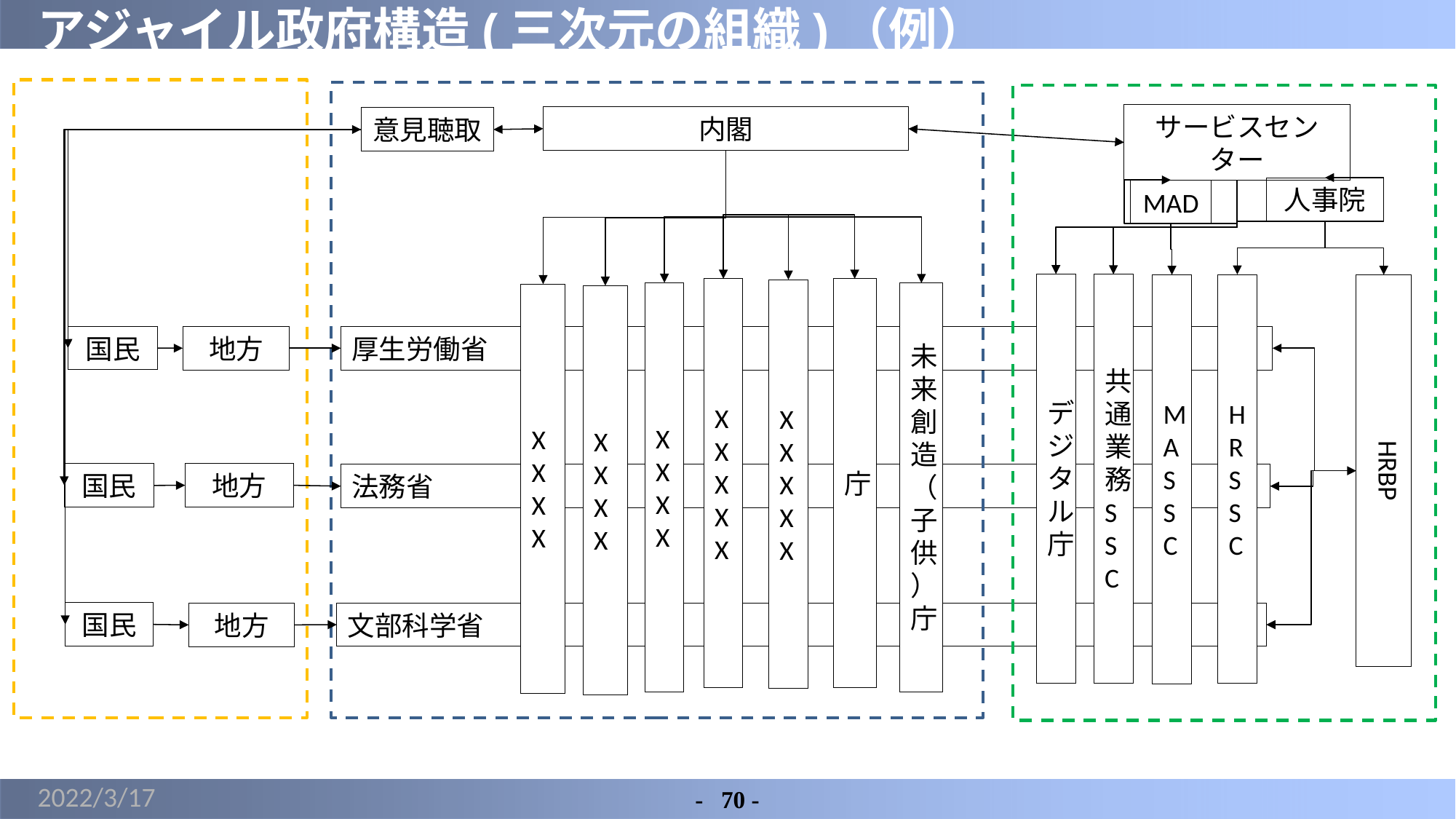

# アジャイル政府構造(三次元の組織)（例）

サービスセンター
内閣
意見聴取
人事院
MAD
デジタル庁
共通業務SSC
HRSSC
HRBP
MASSC
XXXXX
庁
XXXXX
XXXX
未来創造（子供）庁
XXXX
XXXX
国民
厚生労働省
地方
地方
国民
法務省
国民
文部科学省
地方
2022/3/17
-	70 -